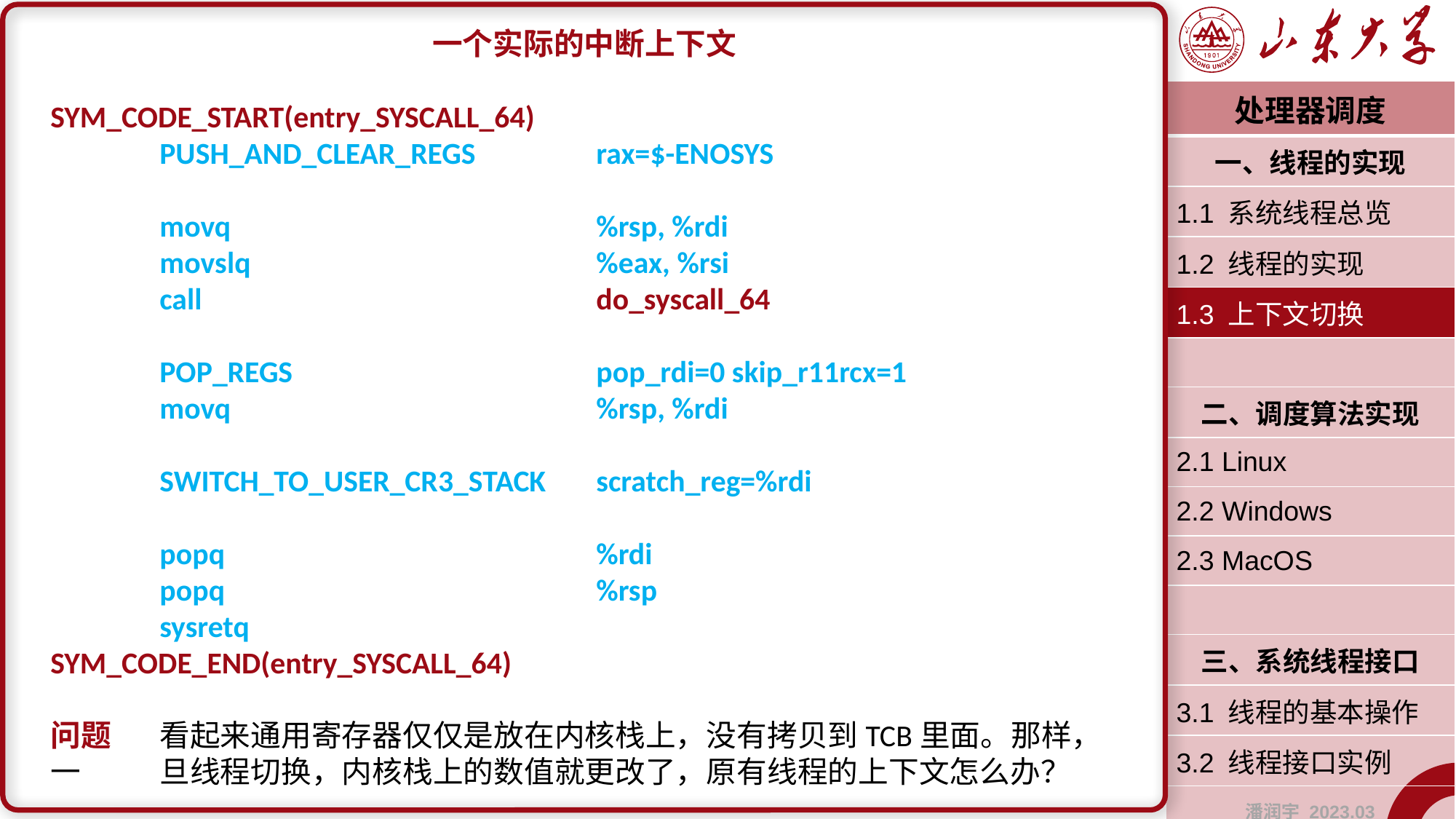

一个实际的中断上下文

SYM_CODE_START(entry_SYSCALL_64)
	PUSH_AND_CLEAR_REGS		rax=$-ENOSYS

	movq				%rsp, %rdi
	movslq				%eax, %rsi
	call				do_syscall_64

	POP_REGS			pop_rdi=0 skip_r11rcx=1
	movq				%rsp, %rdi

	SWITCH_TO_USER_CR3_STACK	scratch_reg=%rdi

	popq				%rdi
	popq				%rsp
	sysretq
SYM_CODE_END(entry_SYSCALL_64)

问题	看起来通用寄存器仅仅是放在内核栈上，没有拷贝到TCB里面。那样，一	旦线程切换，内核栈上的数值就更改了，原有线程的上下文怎么办？
| 处理器调度 |
| --- |
| 一、线程的实现 |
| 1.1 系统线程总览 |
| 1.2 线程的实现 |
| 1.3 上下文切换 |
|  |
| 二、调度算法实现 |
| 2.1 Linux |
| 2.2 Windows |
| 2.3 MacOS |
|  |
| 三、系统线程接口 |
| 3.1 线程的基本操作 |
| 3.2 线程接口实例 |
| 潘润宇 2023.03 |